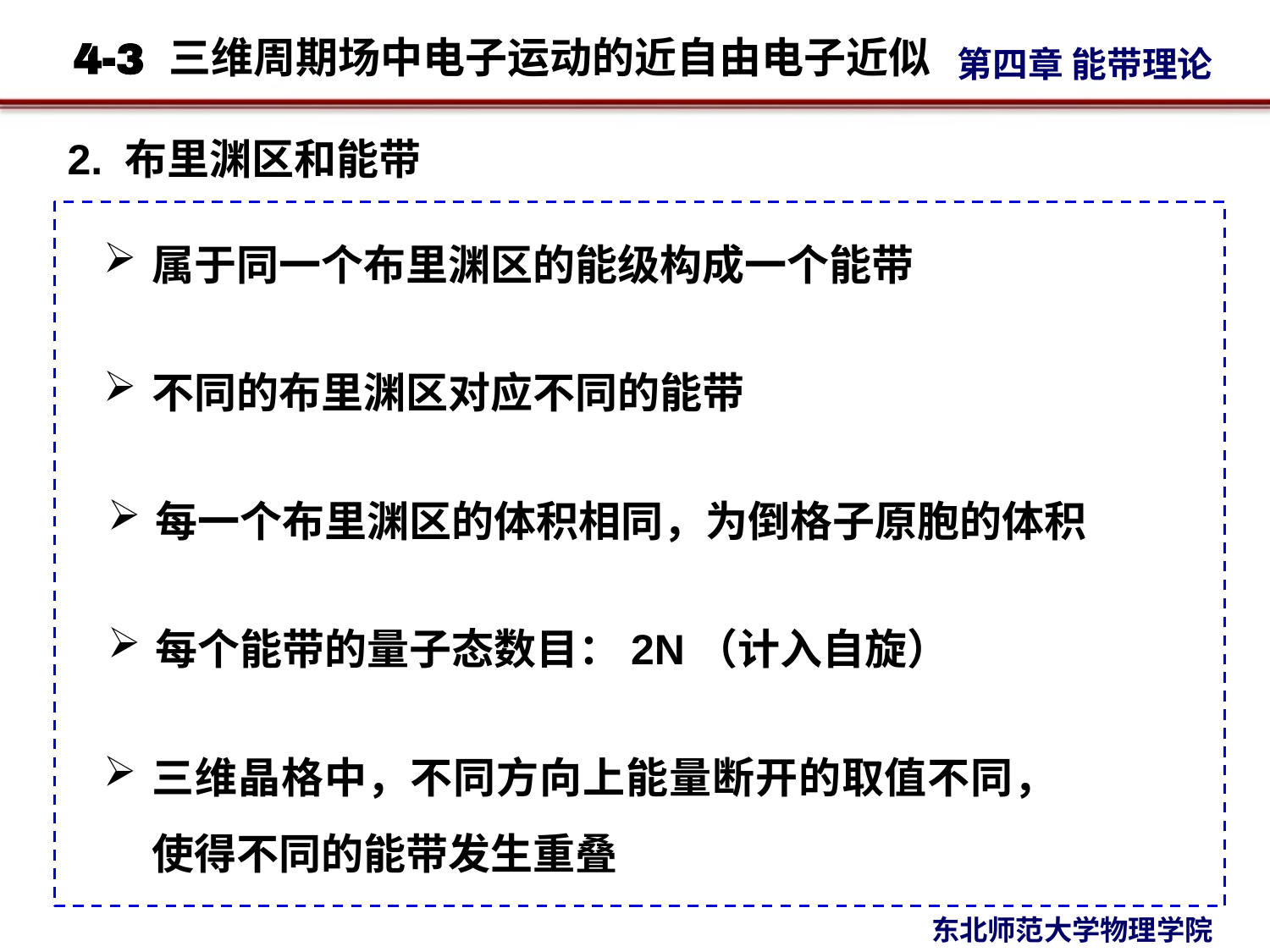

2. 布里渊区和能带

属于同一个布里渊区的能级构成一个能带
不同的布里渊区对应不同的能带
每一个布里渊区的体积相同，为倒格子原胞的体积
每个能带的量子态数目：2N（计入自旋）
三维晶格中，不同方向上能量断开的取值不同，使得不同的能带发生重叠